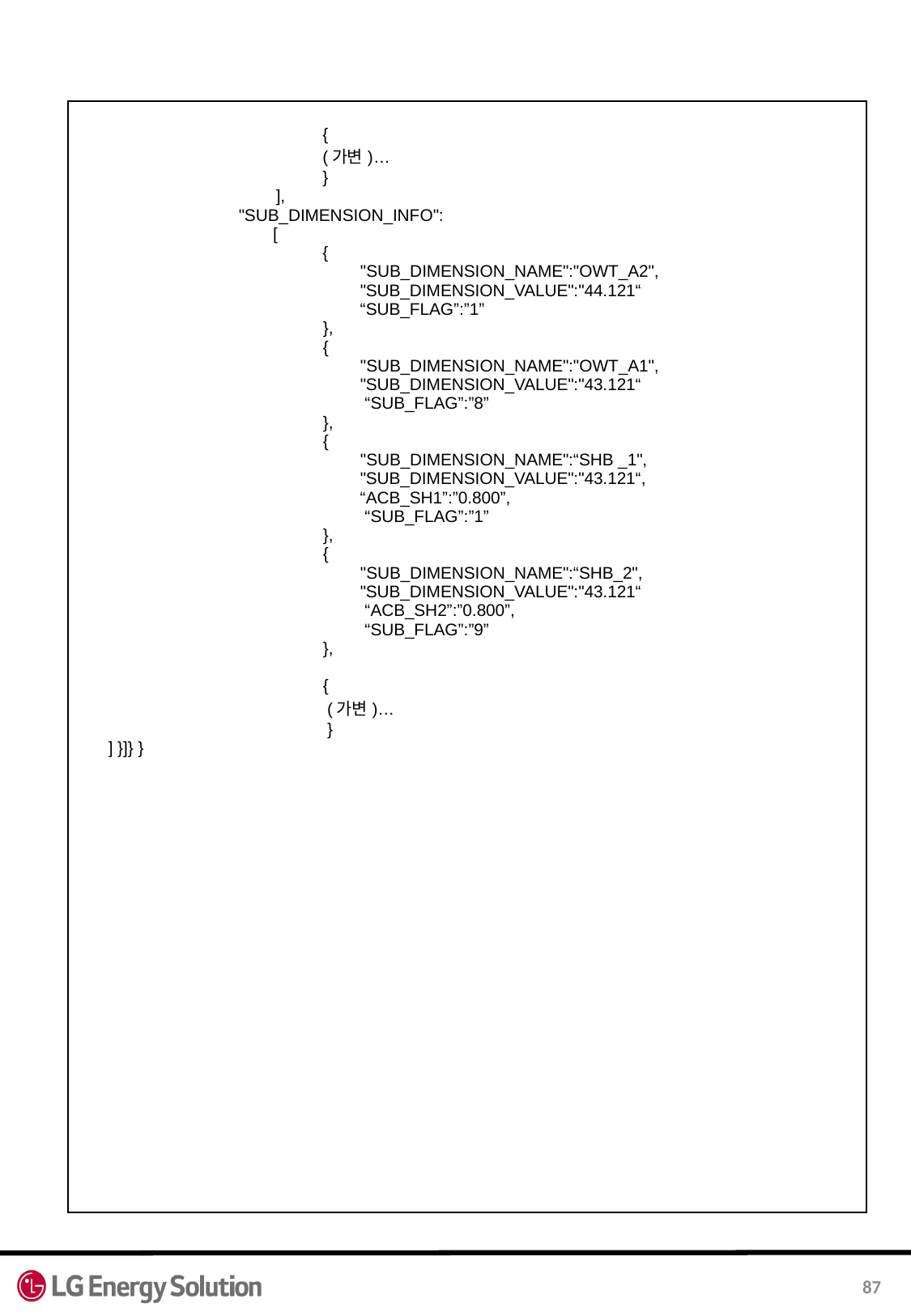

| { (가변)… } ], "SUB\_DIMENSION\_INFO": [ { "SUB\_DIMENSION\_NAME":"OWT\_A2", "SUB\_DIMENSION\_VALUE":"44.121“ “SUB\_FLAG”:”1” }, { "SUB\_DIMENSION\_NAME":"OWT\_A1", "SUB\_DIMENSION\_VALUE":"43.121“ “SUB\_FLAG”:”8” }, { "SUB\_DIMENSION\_NAME":“SHB \_1", "SUB\_DIMENSION\_VALUE":"43.121“, “ACB\_SH1”:”0.800”, “SUB\_FLAG”:”1” }, { "SUB\_DIMENSION\_NAME":“SHB\_2", "SUB\_DIMENSION\_VALUE":"43.121“ “ACB\_SH2”:”0.800”, “SUB\_FLAG”:”9” }, { (가변)… } ] }]} } |
| --- |
87